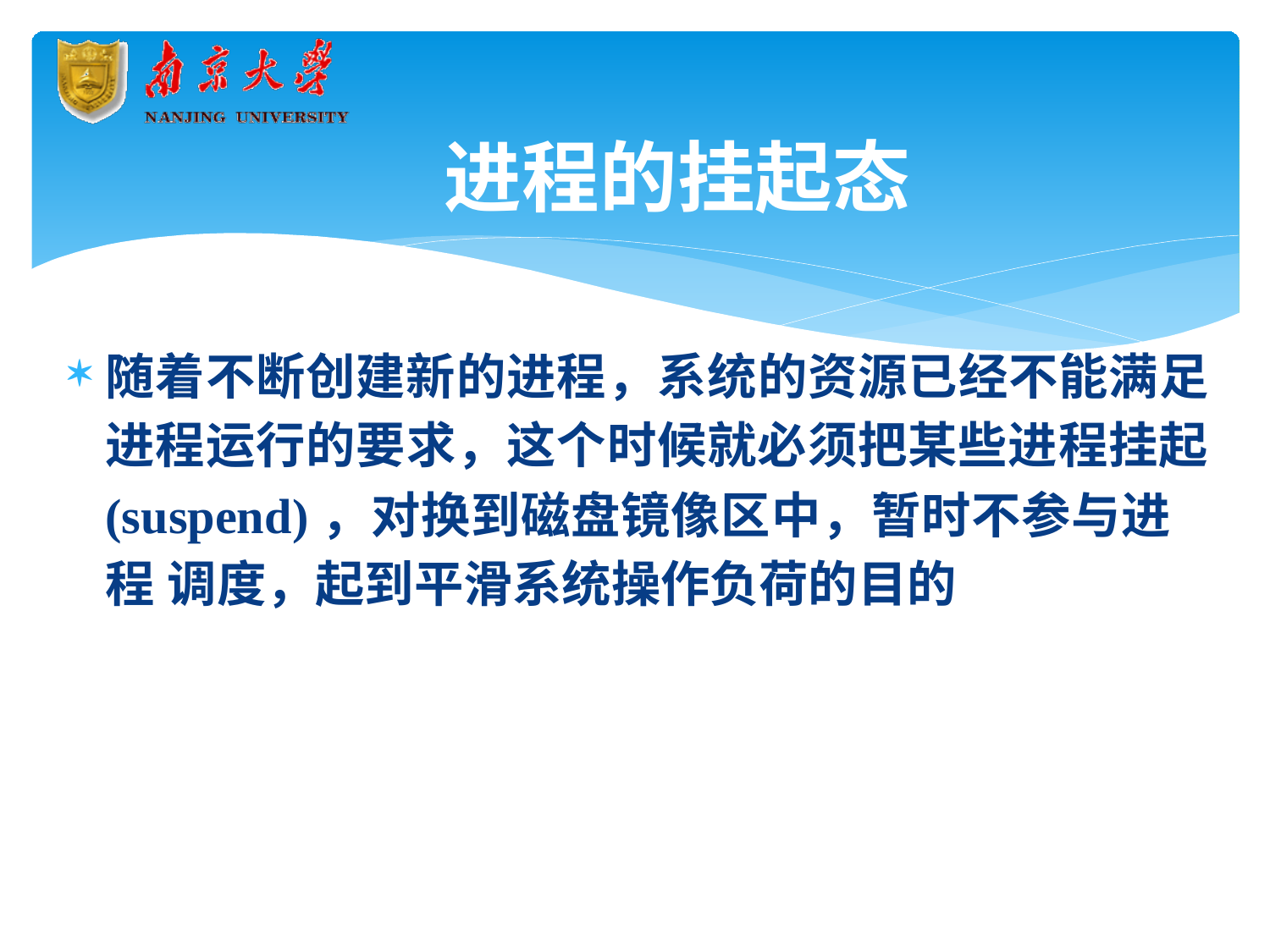

# 进程的挂起态
随着不断创建新的进程，系统的资源已经不能满足 进程运行的要求，这个时候就必须把某些进程挂起
(suspend)，对换到磁盘镜像区中，暂时不参与进程 调度，起到平滑系统操作负荷的目的